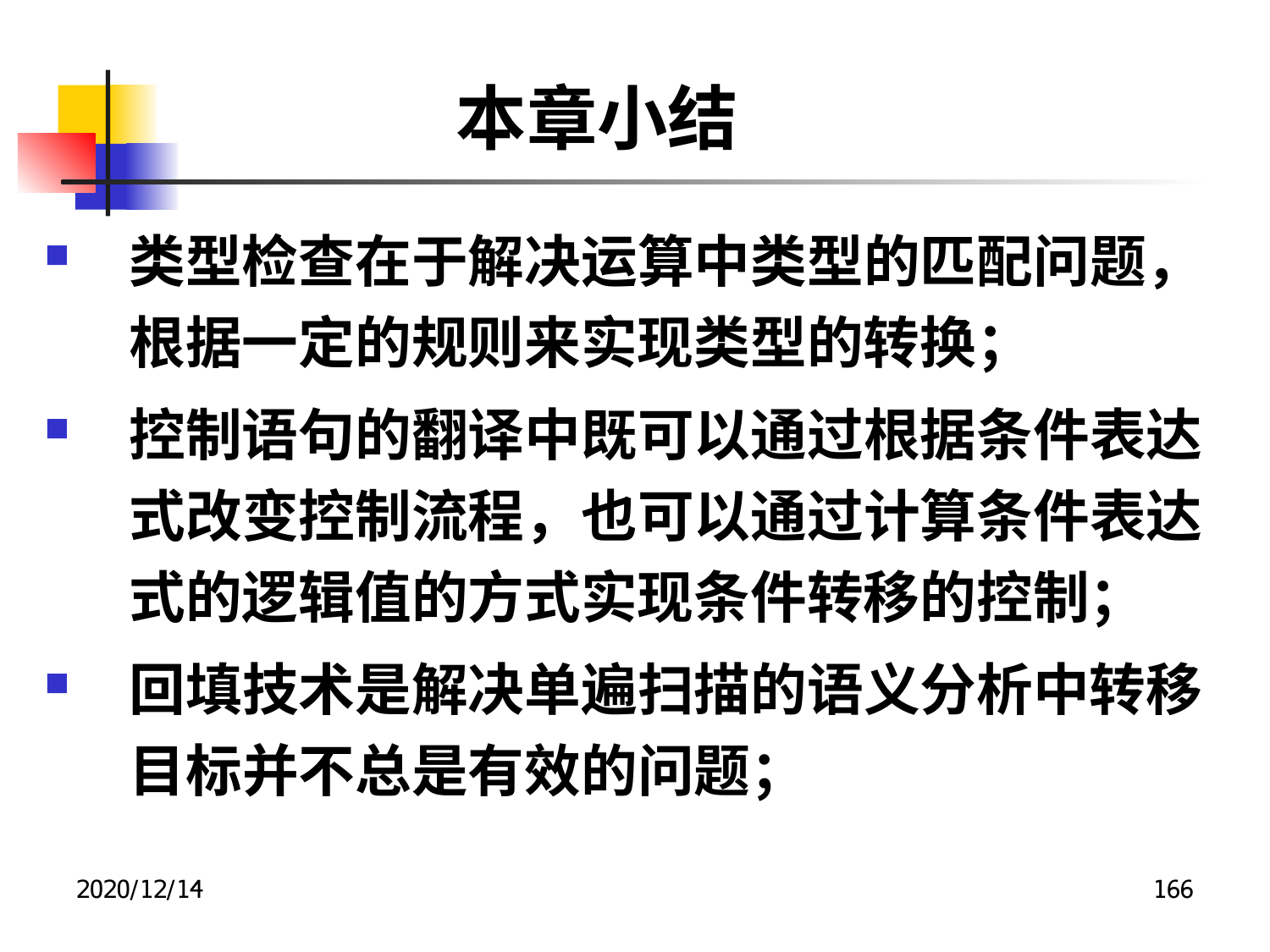

本章小结
类型检查在于解决运算中类型的匹配问题，根据一定的规则来实现类型的转换；
控制语句的翻译中既可以通过根据条件表达式改变控制流程，也可以通过计算条件表达式的逻辑值的方式实现条件转移的控制；
回填技术是解决单遍扫描的语义分析中转移目标并不总是有效的问题；
2020/12/14
166